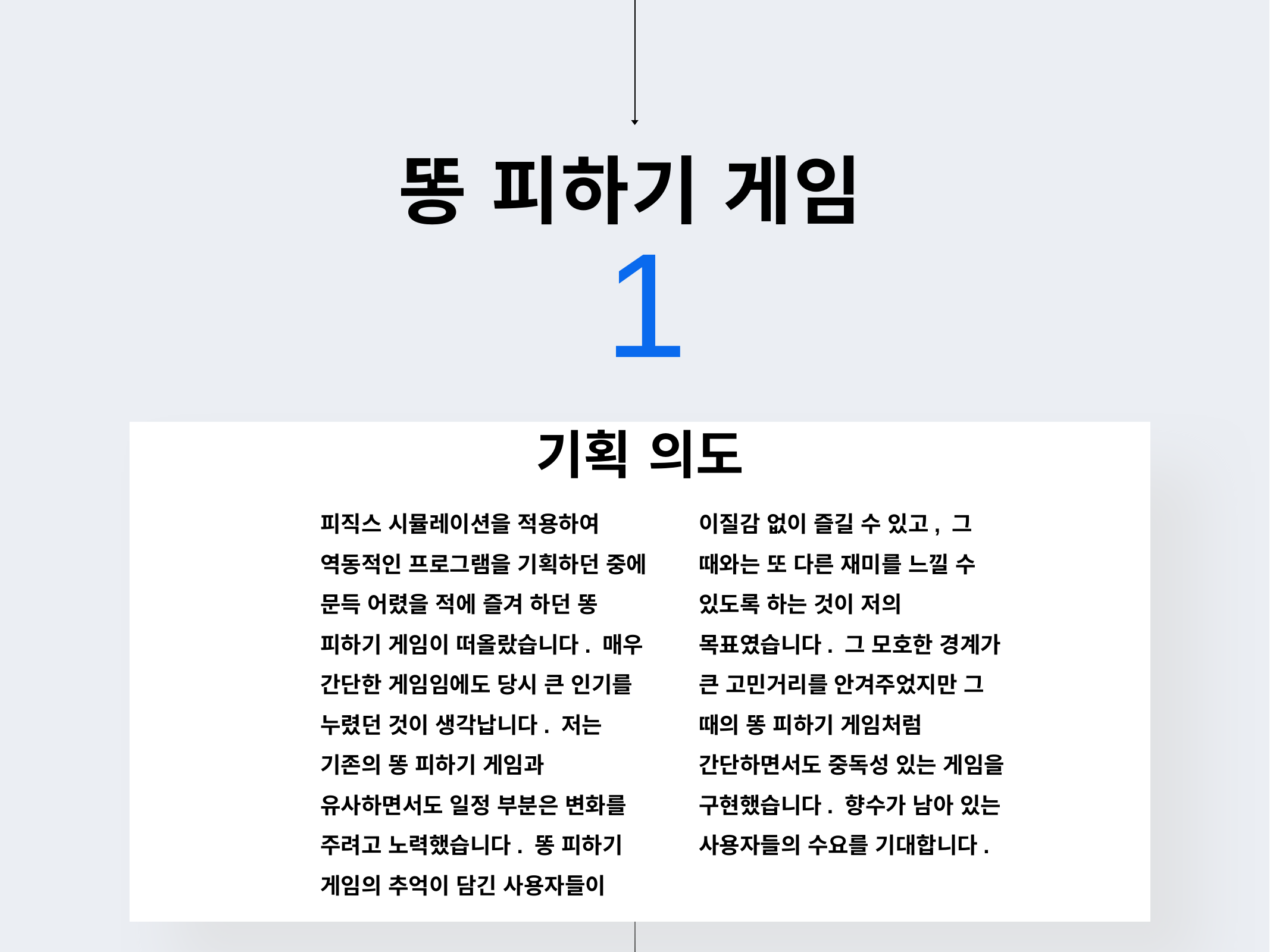

# 똥 피하기 게임
1
기획 의도

피직스 시뮬레이션을 적용하여 역동적인 프로그램을 기획하던 중에 문득 어렸을 적에 즐겨 하던 똥 피하기 게임이 떠올랐습니다. 매우 간단한 게임임에도 당시 큰 인기를 누렸던 것이 생각납니다. 저는 기존의 똥 피하기 게임과 유사하면서도 일정 부분은 변화를 주려고 노력했습니다. 똥 피하기 게임의 추억이 담긴 사용자들이 이질감 없이 즐길 수 있고, 그 때와는 또 다른 재미를 느낄 수 있도록 하는 것이 저의 목표였습니다. 그 모호한 경계가 큰 고민거리를 안겨주었지만 그 때의 똥 피하기 게임처럼 간단하면서도 중독성 있는 게임을 구현했습니다. 향수가 남아 있는 사용자들의 수요를 기대합니다.